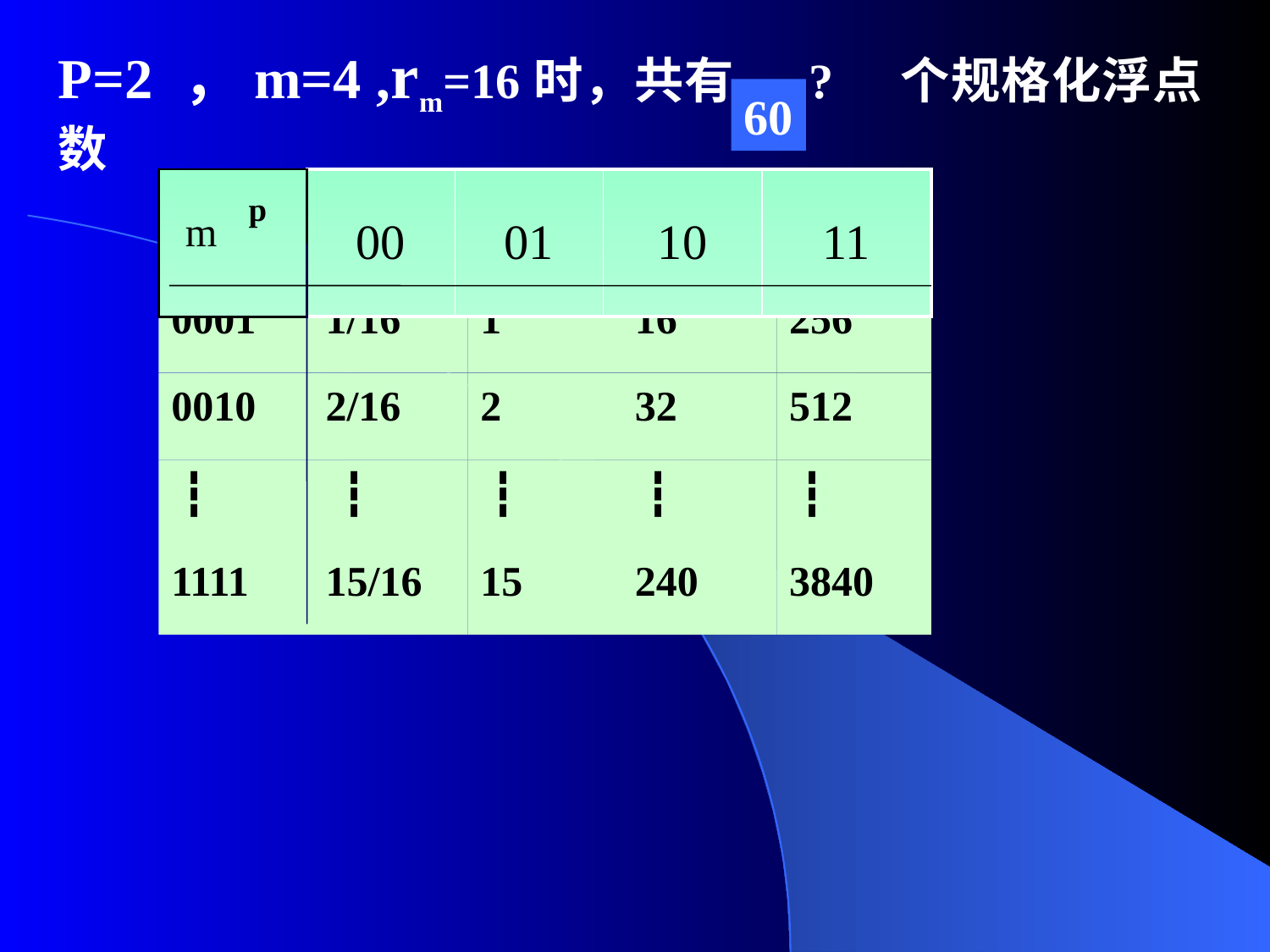

P=2 ，m=4 ,rm=16时，共有     ?    个规格化浮点数
60
| m p | 00 | 01 | 10 | 11 |
| --- | --- | --- | --- | --- |

0001

1/16
1
16

256

0010

2/16

2

32

512

 ┇

  ┇

 ┇

 ┇

 ┇
1111

15/16

15

240

3840

32